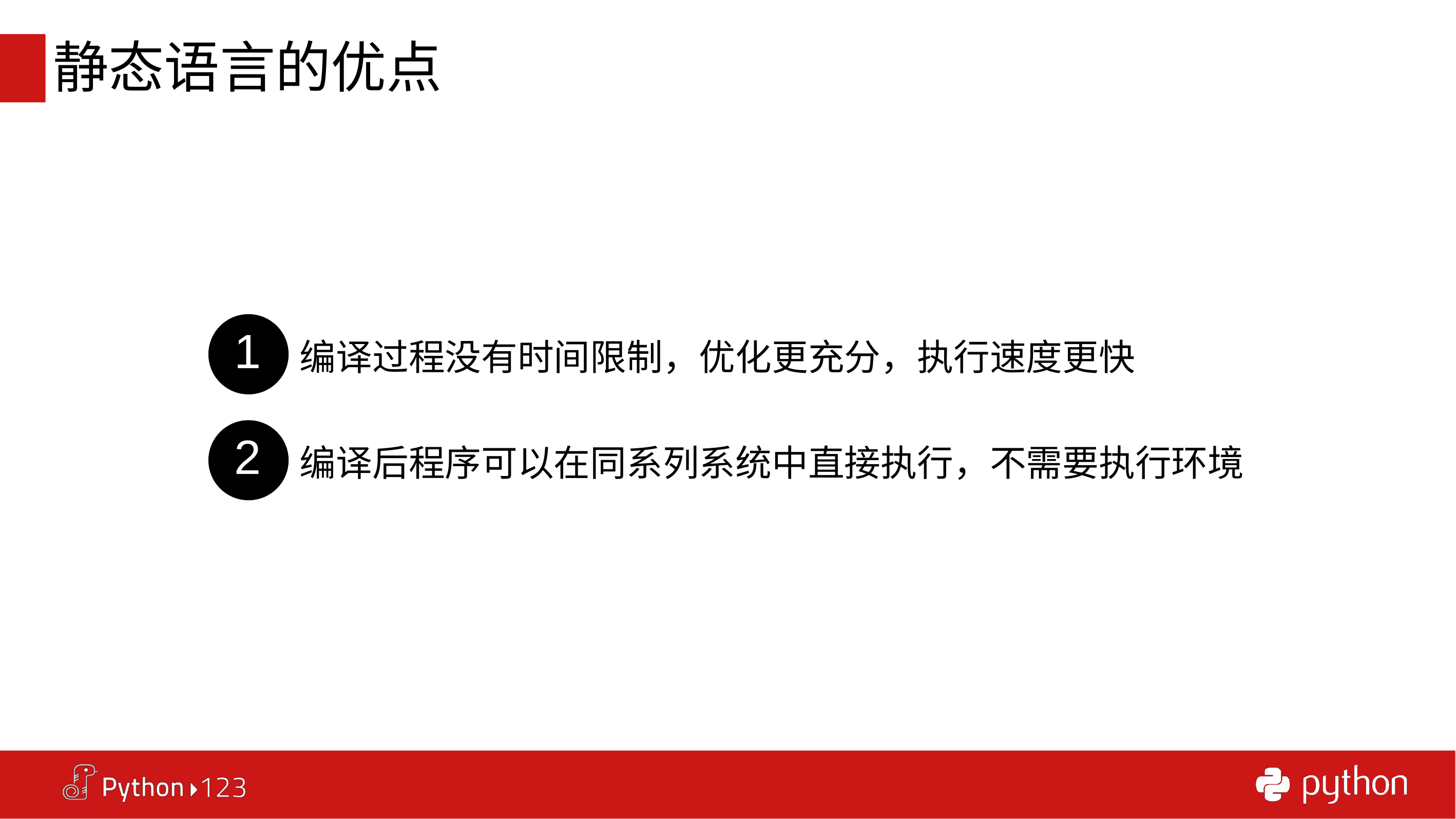

# 静态语言的优点

1
2
编译过程没有时间限制，优化更充分，执行速度更快

编译后程序可以在同系列系统中直接执行，不需要执行环境